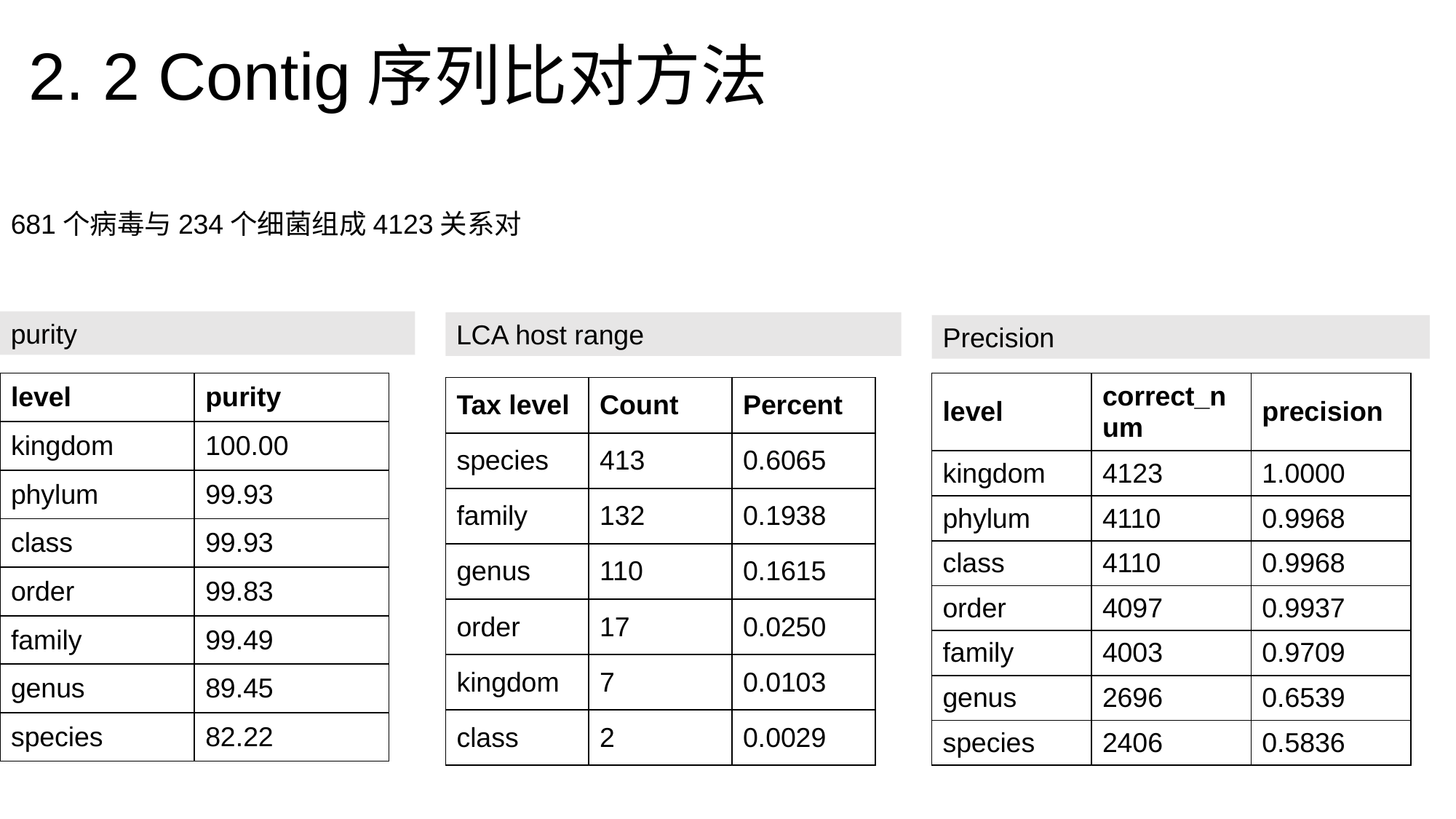

# 2. 2 Contig序列比对方法
​681个病毒与234个细菌组成4123关系对
​
​
​
​
purity
LCA host range
Precision
| level | purity |
| --- | --- |
| kingdom | 100.00 |
| phylum | 99.93 |
| class | 99.93 |
| order | 99.83 |
| family | 99.49 |
| genus | 89.45 |
| species | 82.22 |
| level | correct\_num | precision |
| --- | --- | --- |
| kingdom | 4123 | 1.0000 |
| phylum | 4110 | 0.9968 |
| class | 4110 | 0.9968 |
| order | 4097 | 0.9937 |
| family | 4003 | 0.9709 |
| genus | 2696 | 0.6539 |
| species | 2406 | 0.5836 |
| Tax level | Count | Percent |
| --- | --- | --- |
| species | 413 | 0.6065 |
| family | 132 | 0.1938 |
| genus | 110 | 0.1615 |
| order | 17 | 0.0250 |
| kingdom | 7 | 0.0103 |
| class | 2 | 0.0029 |